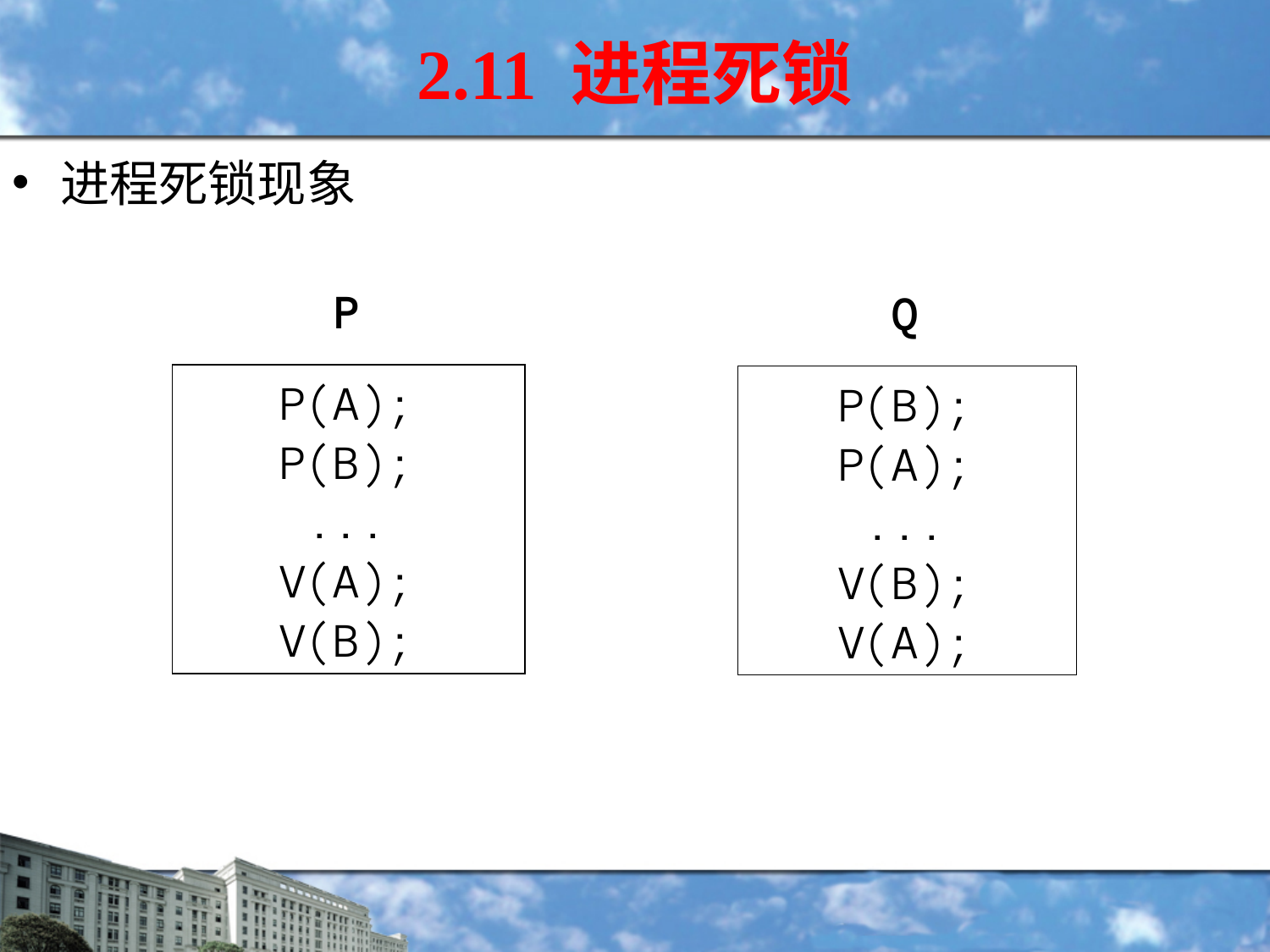

2.11 进程死锁
进程死锁现象

P
Q
P(A);
P(B);
...
V(A);
V(B);
P(B);
P(A);
...
V(B);
V(A);